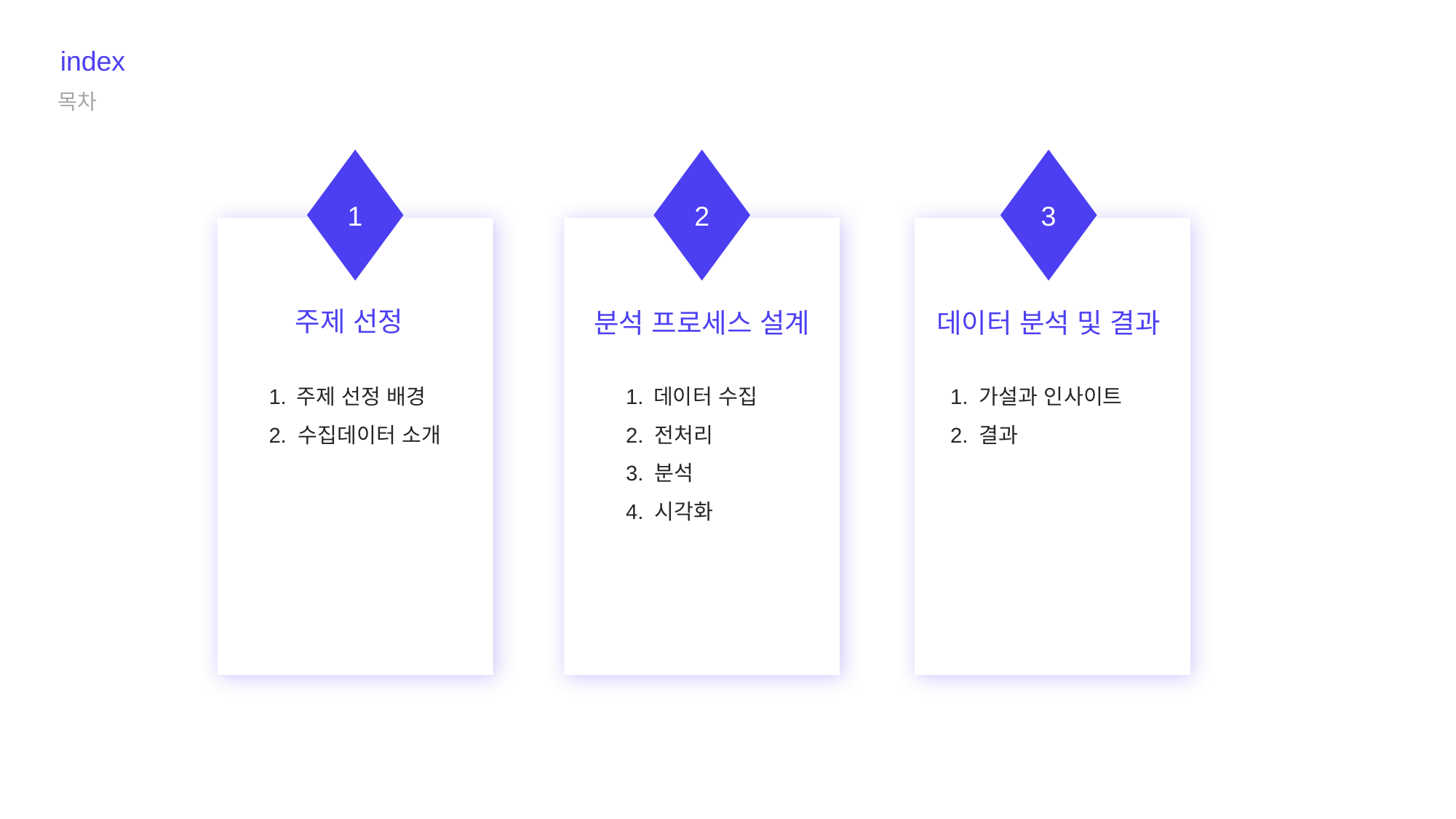

index
목차
1
2
3

주제 선정
분석 프로세스 설계
데이터 분석 및 결과
 주제 선정 배경
 수집데이터 소개
 데이터 수집
 전처리
 분석
 시각화
1. 가설과 인사이트
2. 결과